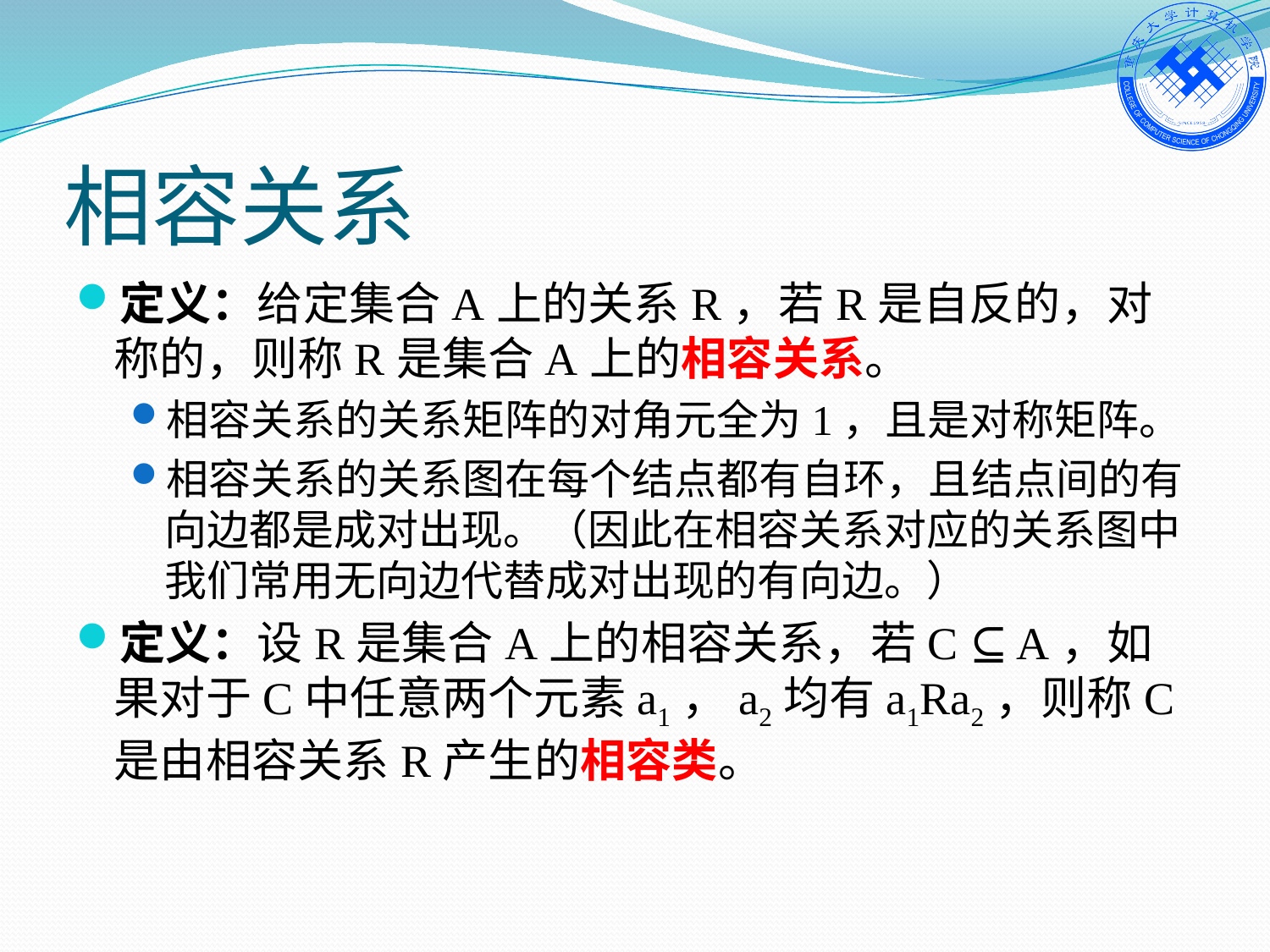

# 相容关系
定义：给定集合A上的关系R，若R是自反的，对称的，则称R是集合A上的相容关系。
相容关系的关系矩阵的对角元全为1，且是对称矩阵。
相容关系的关系图在每个结点都有自环，且结点间的有向边都是成对出现。（因此在相容关系对应的关系图中我们常用无向边代替成对出现的有向边。）
定义：设R是集合A上的相容关系，若C ⊆ A，如果对于C中任意两个元素a1，a2均有a1Ra2，则称C是由相容关系R产生的相容类。